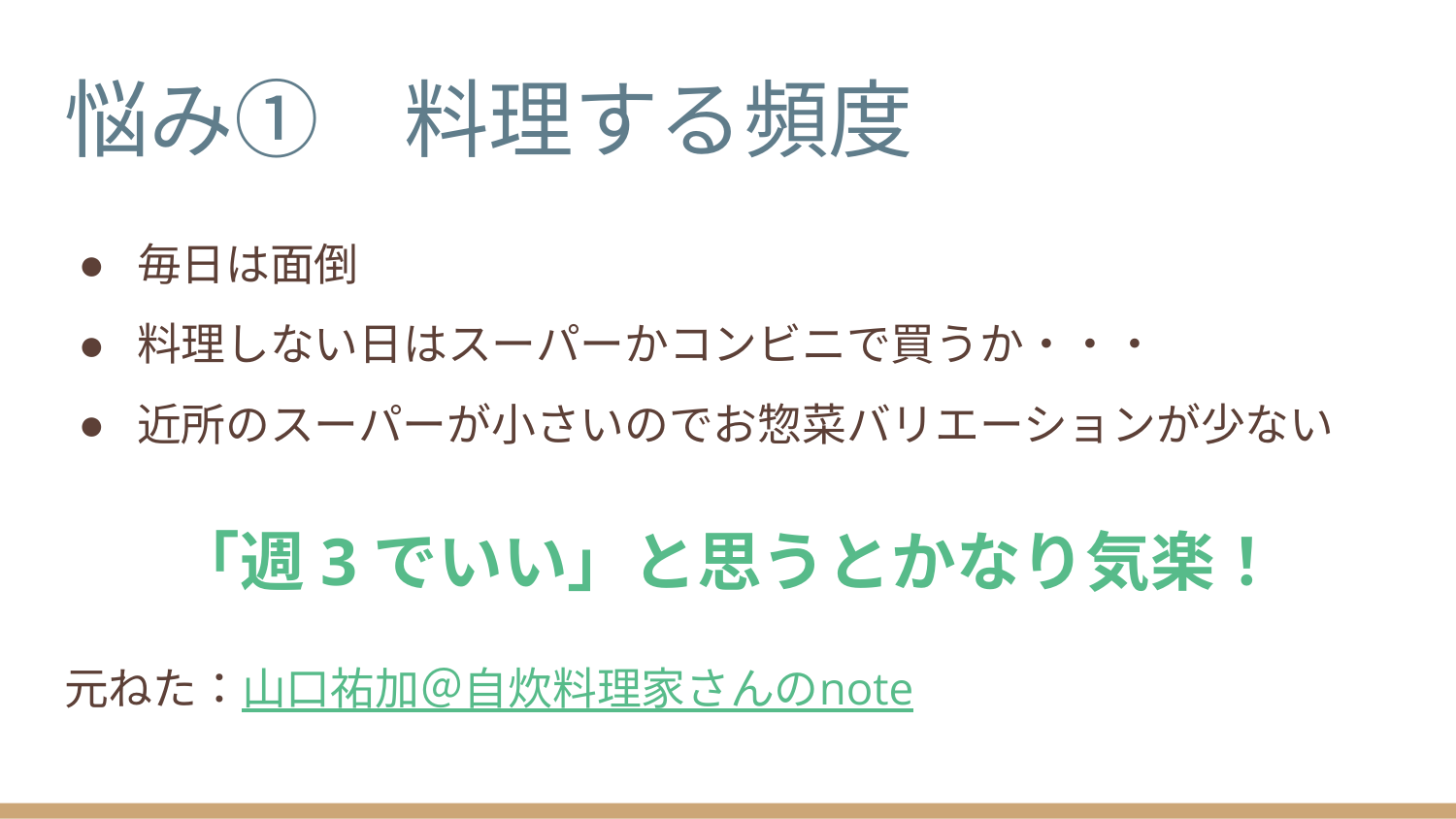

# 悩み①　料理する頻度
毎日は面倒
料理しない日はスーパーかコンビニで買うか・・・
近所のスーパーが小さいのでお惣菜バリエーションが少ない
「週3でいい」と思うとかなり気楽！
元ねた：山口祐加＠自炊料理家さんのnote